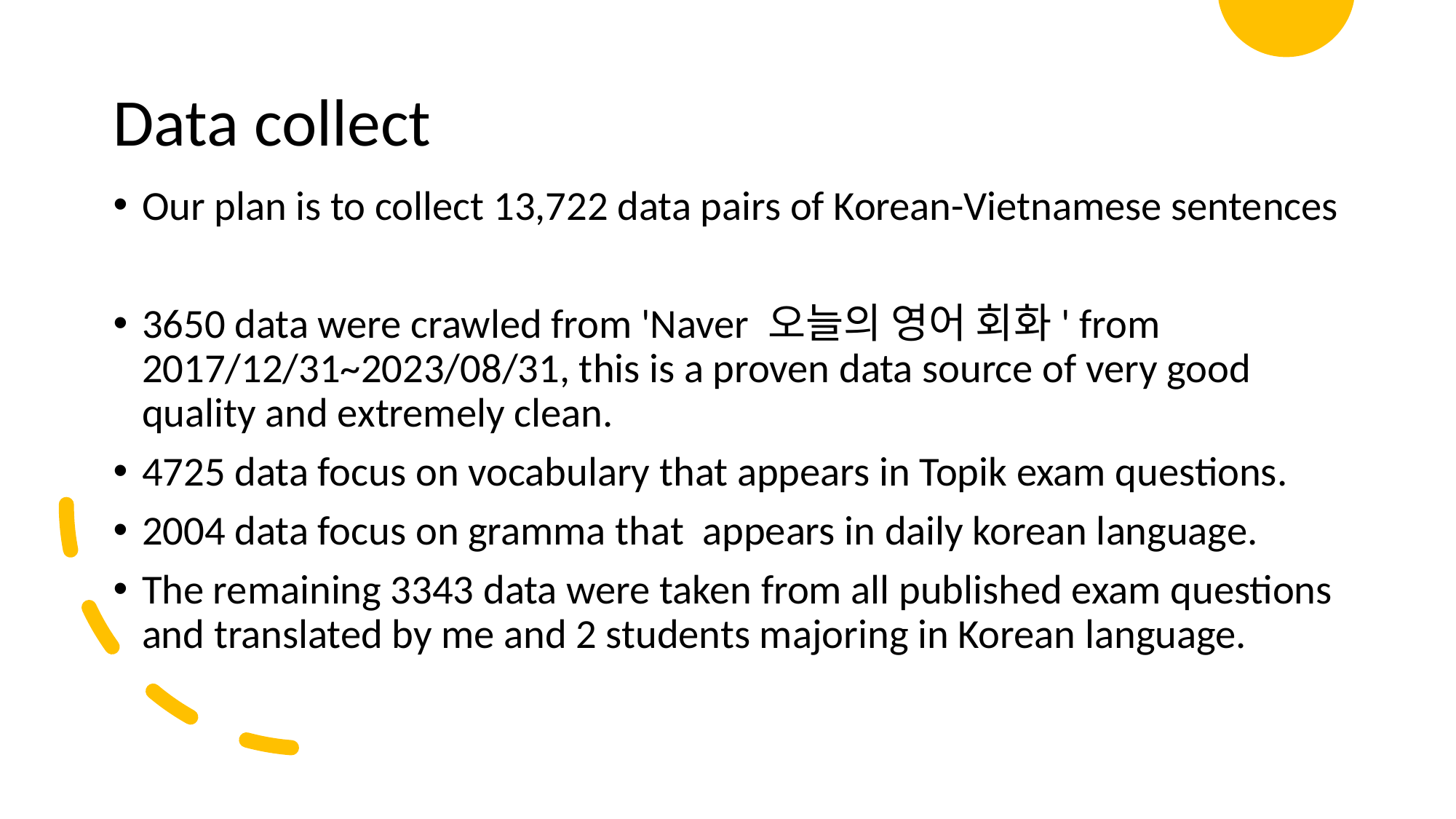

# Data collect
Our plan is to collect 13,722 data pairs of Korean-Vietnamese sentences

3650 data were crawled from 'Naver 오늘의 영어 회화' from 2017/12/31~2023/08/31, this is a proven data source of very good quality and extremely clean.
4725 data focus on vocabulary that appears in Topik exam questions.
2004 data focus on gramma that  appears in daily korean language.
The remaining 3343 data were taken from all published exam questions and translated by me and 2 students majoring in Korean language.